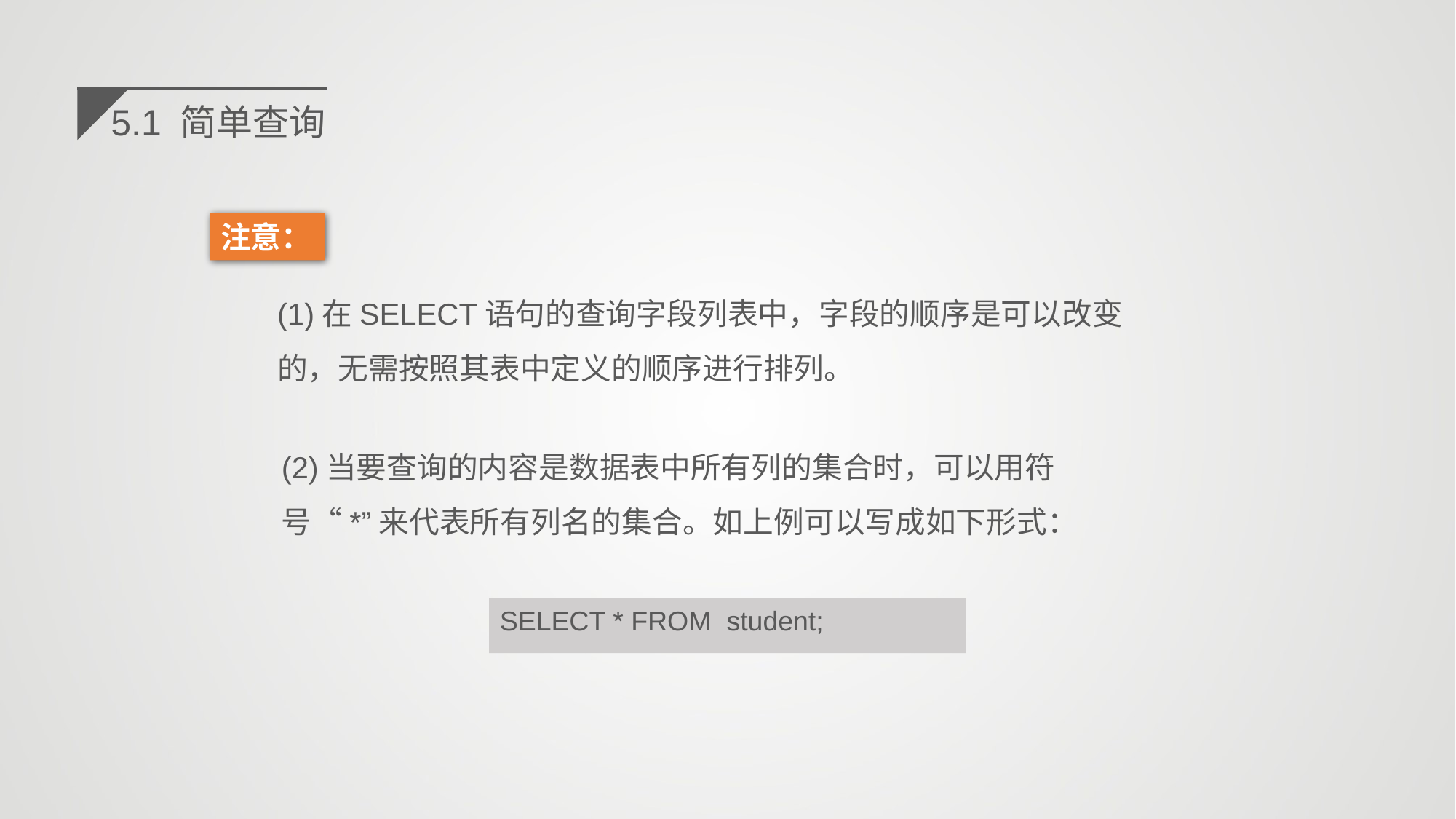

5.1 简单查询

注意：
(1)在SELECT语句的查询字段列表中，字段的顺序是可以改变的，无需按照其表中定义的顺序进行排列。
(2)当要查询的内容是数据表中所有列的集合时，可以用符号“*”来代表所有列名的集合。如上例可以写成如下形式：

SELECT * FROM  student;